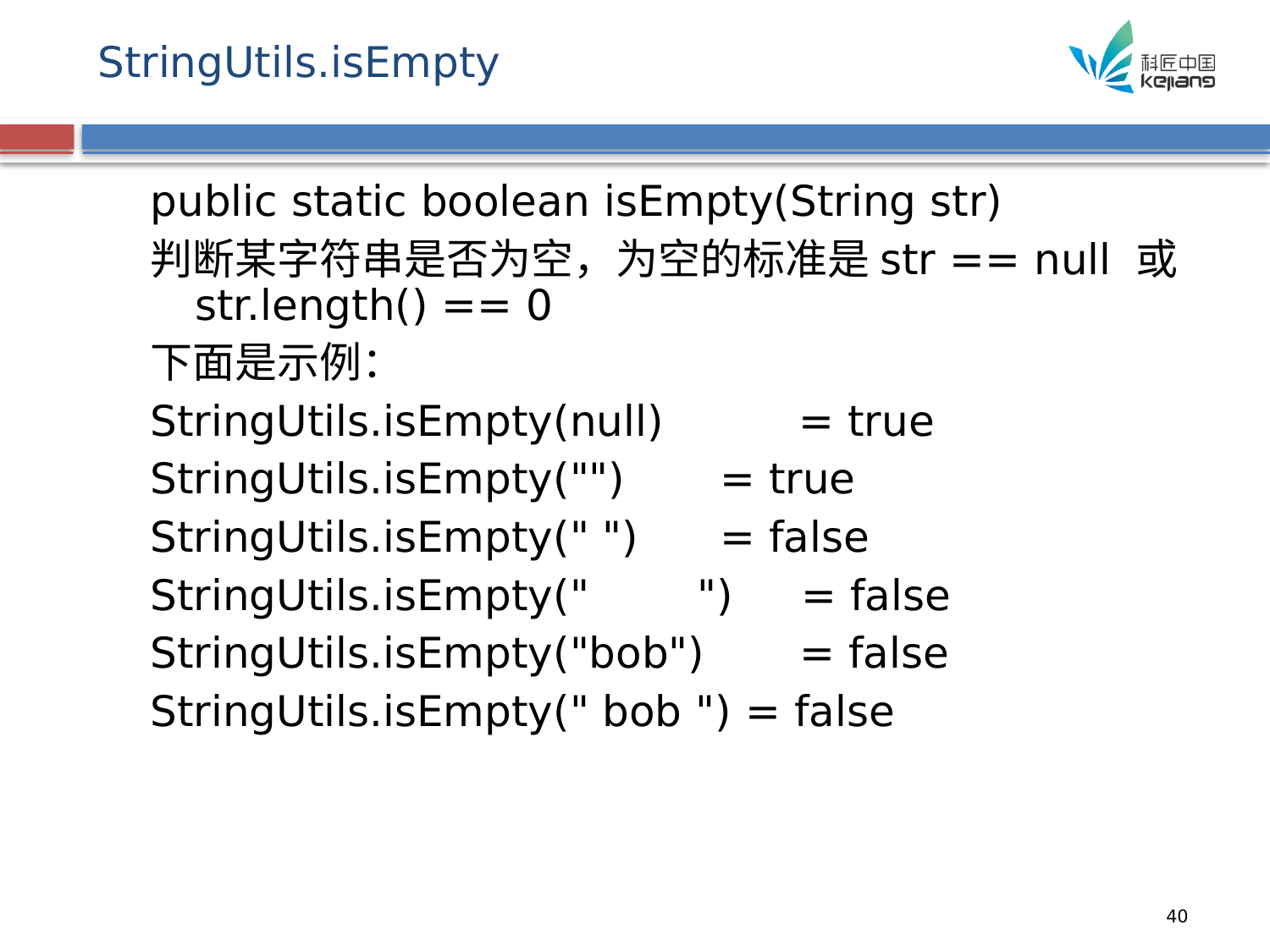

# StringUtils.isEmpty
public static boolean isEmpty(String str)
判断某字符串是否为空，为空的标准是str == null 或 str.length() == 0
下面是示例：
StringUtils.isEmpty(null)          = true
StringUtils.isEmpty("")       = true
StringUtils.isEmpty(" ")      = false
StringUtils.isEmpty("        ")     = false
StringUtils.isEmpty("bob")       = false
StringUtils.isEmpty(" bob ") = false
40